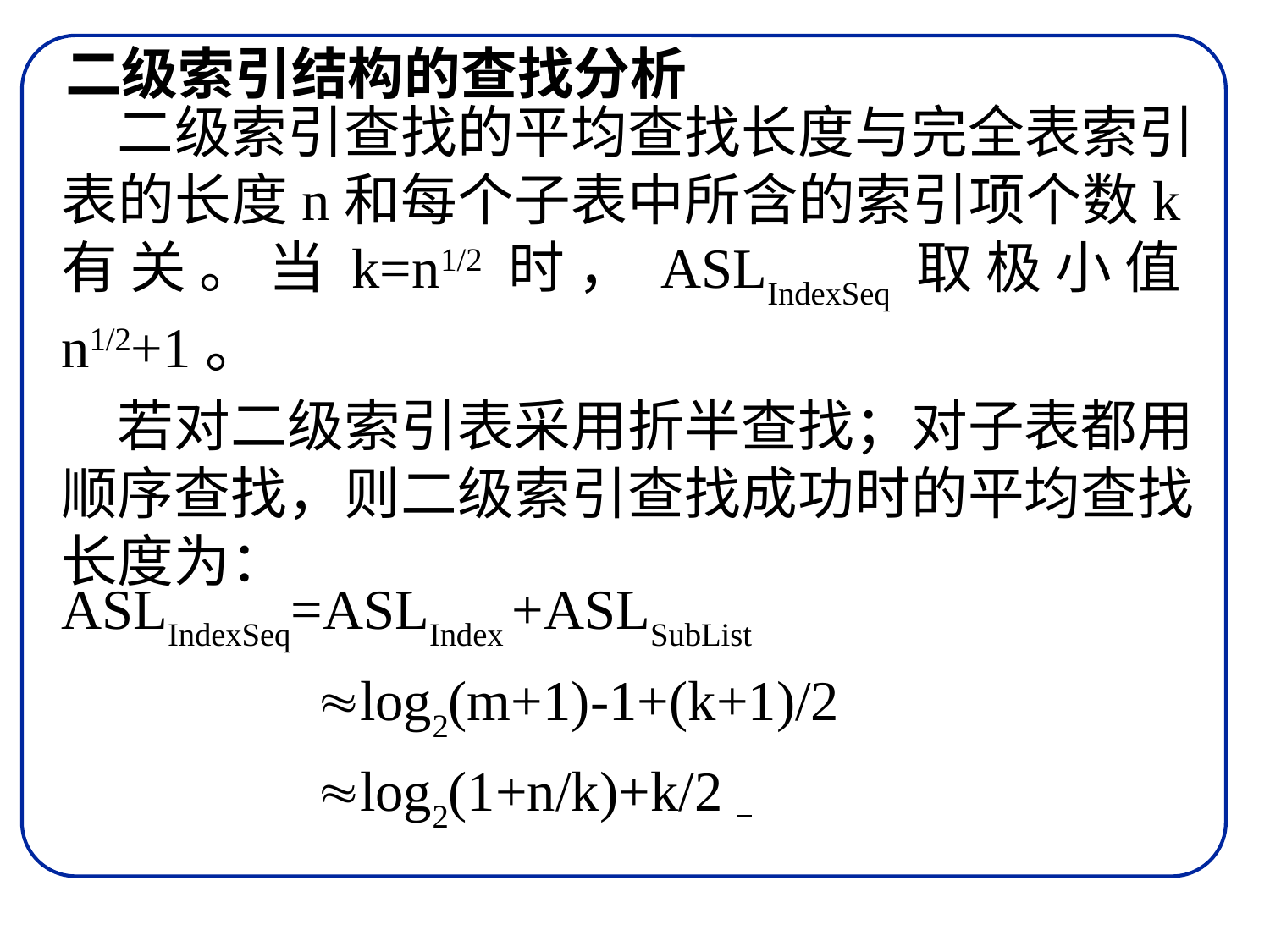

二级索引结构的查找分析
　二级索引查找的平均查找长度与完全表索引表的长度n和每个子表中所含的索引项个数k有关。当k=n1/2时，ASLIndexSeq取极小值n1/2+1。
　若对二级索引表采用折半查找；对子表都用顺序查找，则二级索引查找成功时的平均查找长度为：

ASLIndexSeq=ASLIndex +ASLSubList
		≈log2(m+1)-1+(k+1)/2
		≈log2(1+n/k)+k/2